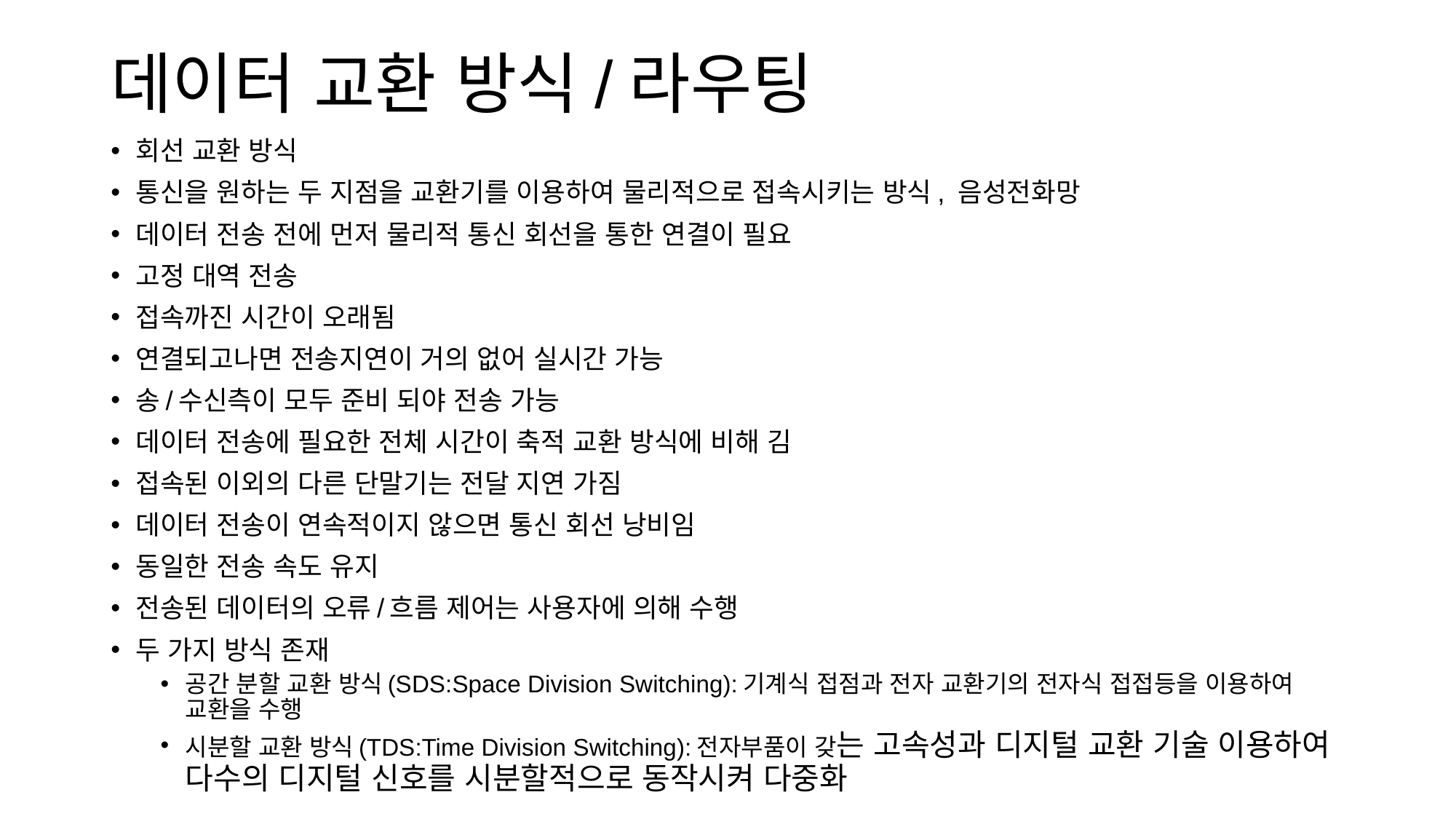

# 데이터 교환 방식/라우팅

회선 교환 방식
통신을 원하는 두 지점을 교환기를 이용하여 물리적으로 접속시키는 방식, 음성전화망
데이터 전송 전에 먼저 물리적 통신 회선을 통한 연결이 필요
고정 대역 전송
접속까진 시간이 오래됨
연결되고나면 전송지연이 거의 없어 실시간 가능
송/수신측이 모두 준비 되야 전송 가능
데이터 전송에 필요한 전체 시간이 축적 교환 방식에 비해 김
접속된 이외의 다른 단말기는 전달 지연 가짐
데이터 전송이 연속적이지 않으면 통신 회선 낭비임
동일한 전송 속도 유지
전송된 데이터의 오류/흐름 제어는 사용자에 의해 수행
두 가지 방식 존재
공간 분할 교환 방식(SDS:Space Division Switching):기계식 접점과 전자 교환기의 전자식 접접등을 이용하여 교환을 수행
시분할 교환 방식(TDS:Time Division Switching):전자부품이 갖는 고속성과 디지털 교환 기술 이용하여 다수의 디지털 신호를 시분할적으로 동작시켜 다중화